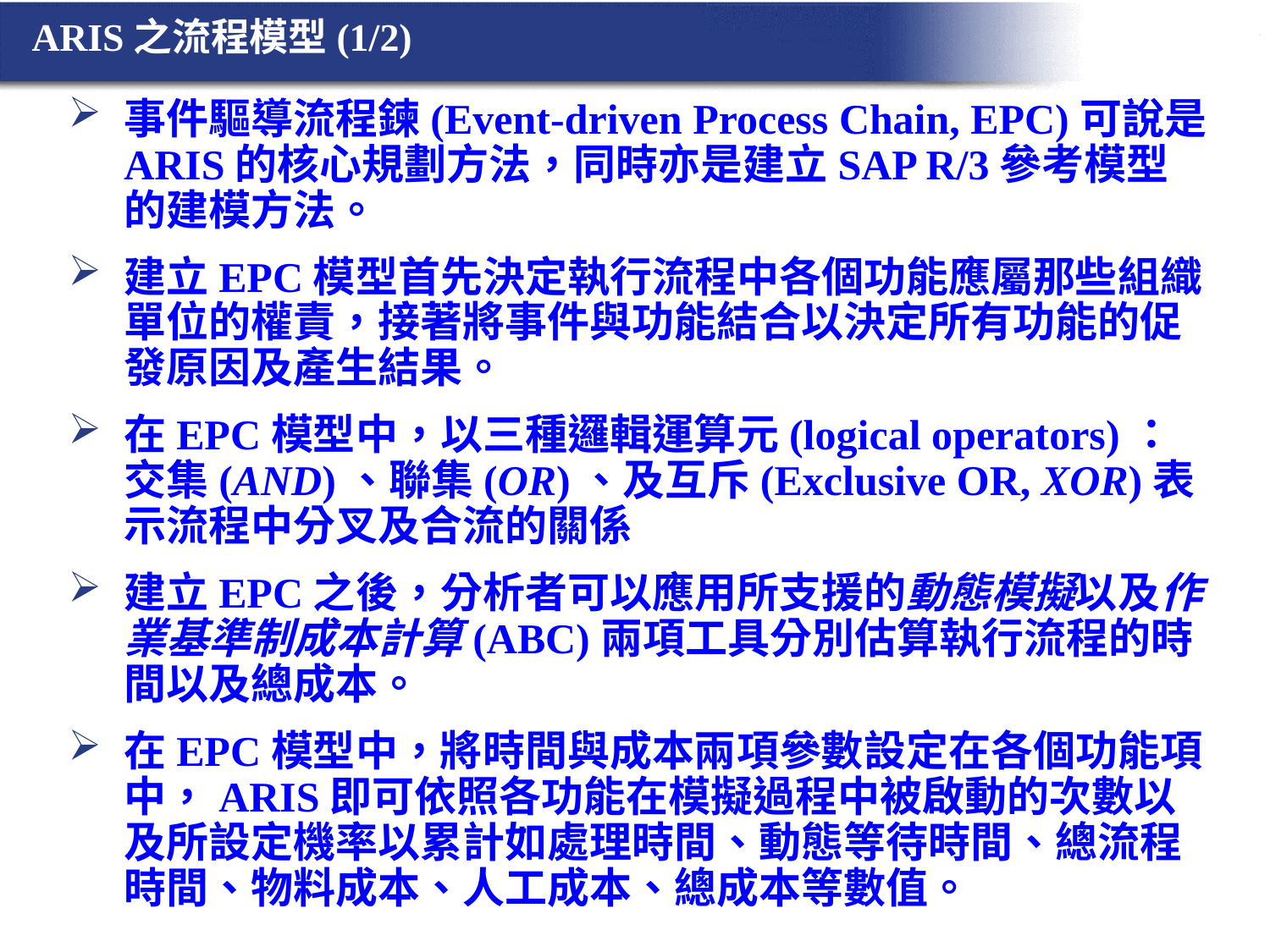

# ARIS之流程模型(1/2)
事件驅導流程鍊(Event-driven Process Chain, EPC)可說是ARIS的核心規劃方法，同時亦是建立SAP R/3參考模型的建模方法。
建立EPC模型首先決定執行流程中各個功能應屬那些組織單位的權責，接著將事件與功能結合以決定所有功能的促發原因及產生結果。
在EPC模型中，以三種邏輯運算元(logical operators)：交集(AND)、聯集(OR)、及互斥(Exclusive OR, XOR)表示流程中分叉及合流的關係
建立EPC之後，分析者可以應用所支援的動態模擬以及作業基準制成本計算(ABC)兩項工具分別估算執行流程的時間以及總成本。
在EPC模型中，將時間與成本兩項參數設定在各個功能項中，ARIS即可依照各功能在模擬過程中被啟動的次數以及所設定機率以累計如處理時間、動態等待時間、總流程時間、物料成本、人工成本、總成本等數值。